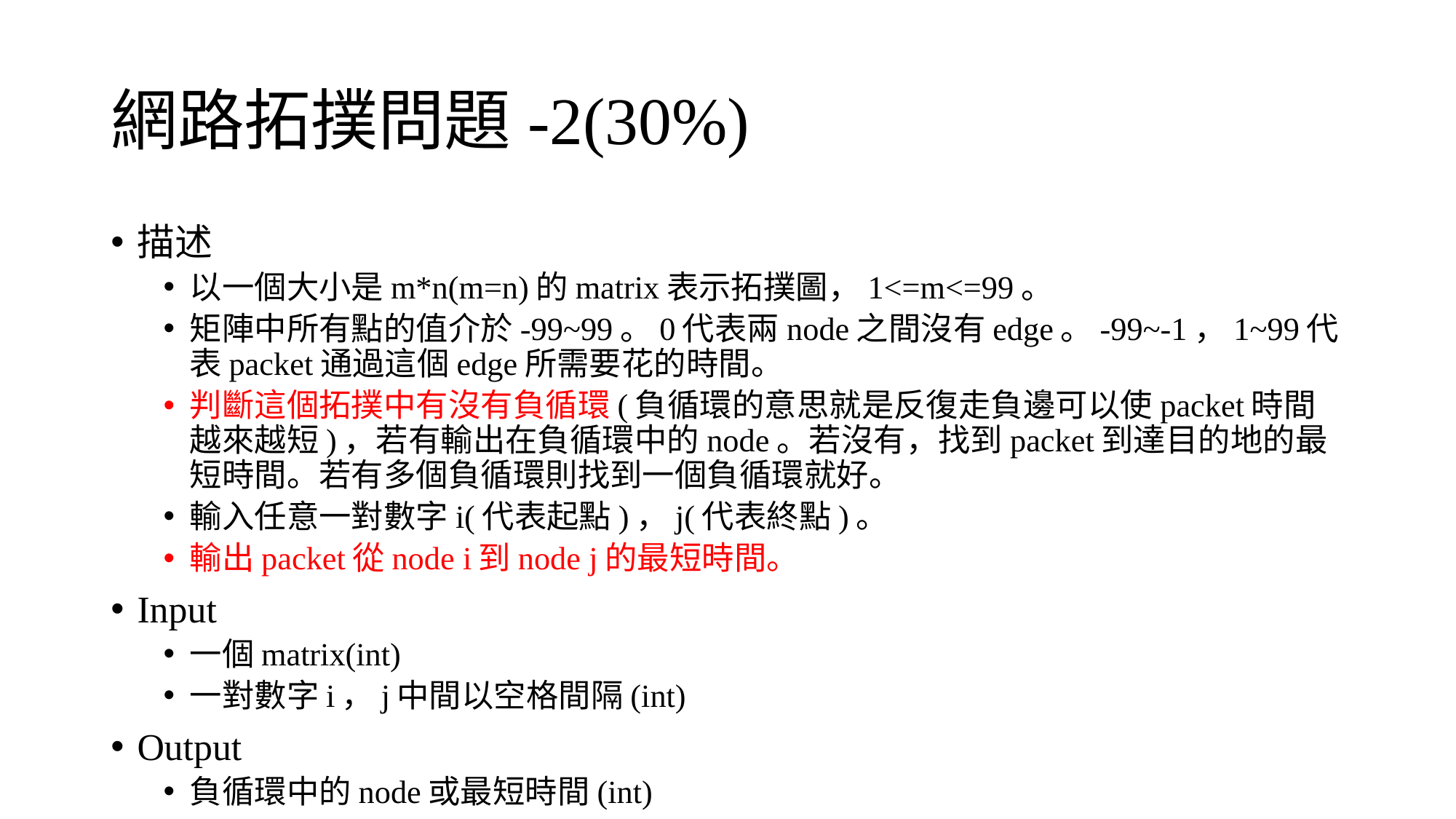

# 網路拓撲問題-2(30%)
描述
以一個大小是m*n(m=n)的matrix表示拓撲圖，1<=m<=99。
矩陣中所有點的值介於-99~99。0代表兩node之間沒有edge。-99~-1，1~99代表packet通過這個edge所需要花的時間。
判斷這個拓撲中有沒有負循環(負循環的意思就是反復走負邊可以使packet時間越來越短)，若有輸出在負循環中的node。若沒有，找到packet到達目的地的最短時間。若有多個負循環則找到一個負循環就好。
輸入任意一對數字i(代表起點)，j(代表終點)。
輸出packet從node i到node j的最短時間。
Input
一個matrix(int)
一對數字i，j中間以空格間隔(int)
Output
負循環中的node或最短時間(int)